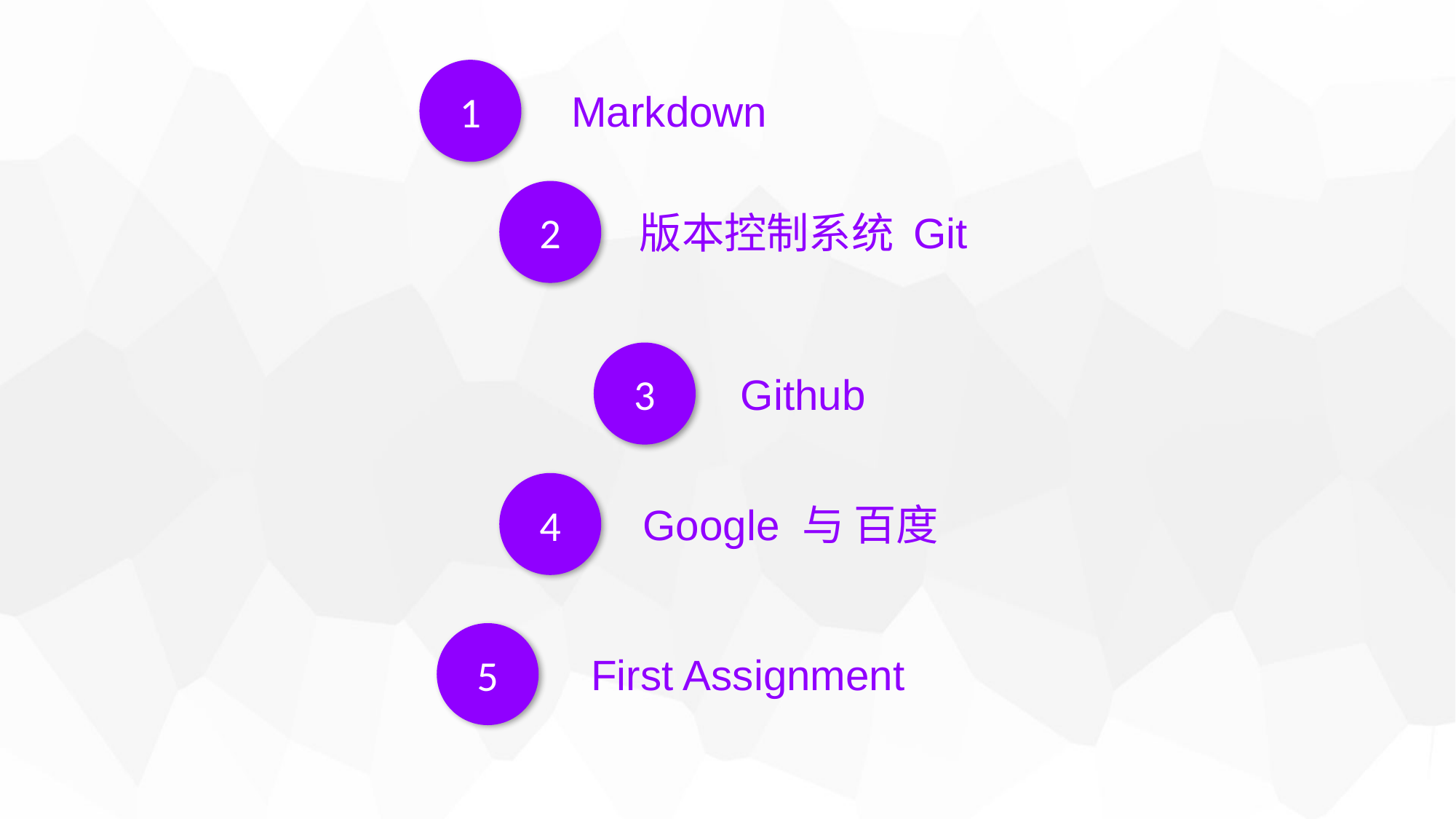

1
Markdown
2
版本控制系统 Git
3
Github
4
Google 与 百度
5
First Assignment